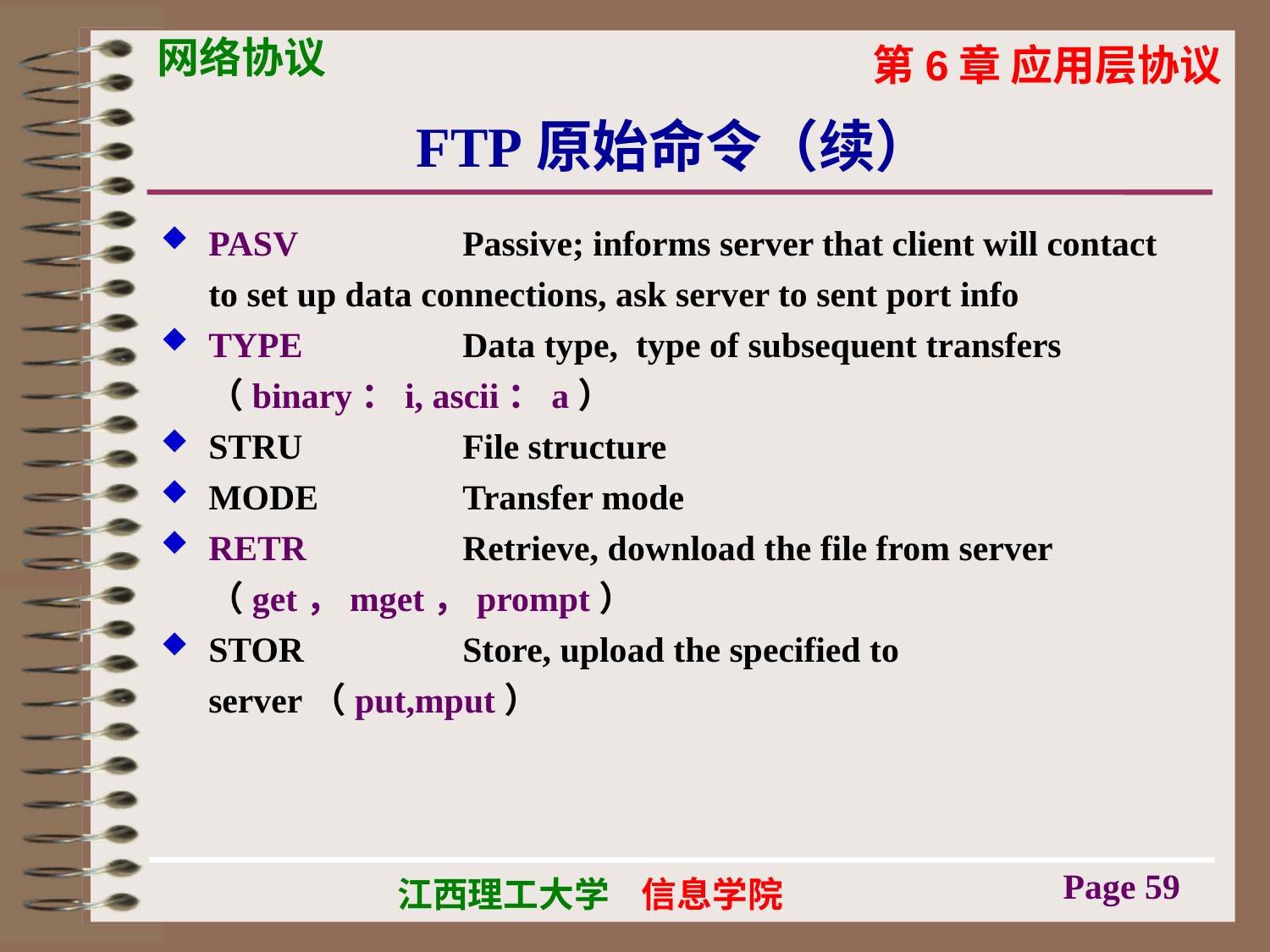

# FTP原始命令（续）
PASV	 	Passive; informs server that client will contact to set up data connections, ask server to sent port info
TYPE	 	Data type,  type of subsequent transfers （binary：i, ascii：a）
STRU	 	File structure
MODE	 	Transfer mode
RETR	 	Retrieve, download the file from server （get，mget，prompt）
STOR	 	Store, upload the specified to server（put,mput）
Page 59